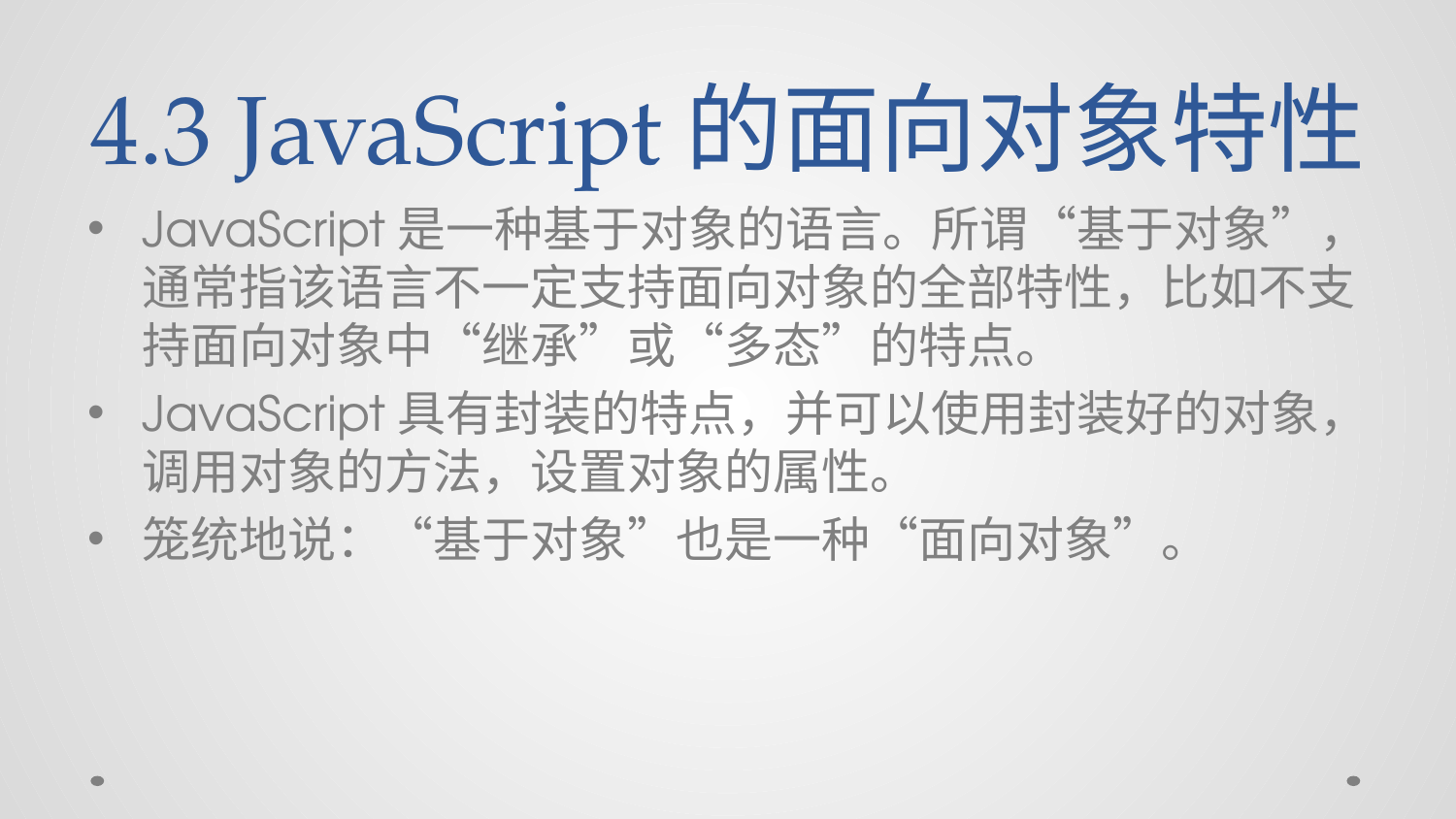

# 4.3 JavaScript的面向对象特性
JavaScript是一种基于对象的语言。所谓“基于对象”，通常指该语言不一定支持面向对象的全部特性，比如不支持面向对象中“继承”或“多态”的特点。
JavaScript具有封装的特点，并可以使用封装好的对象，调用对象的方法，设置对象的属性。
笼统地说：“基于对象”也是一种“面向对象”。